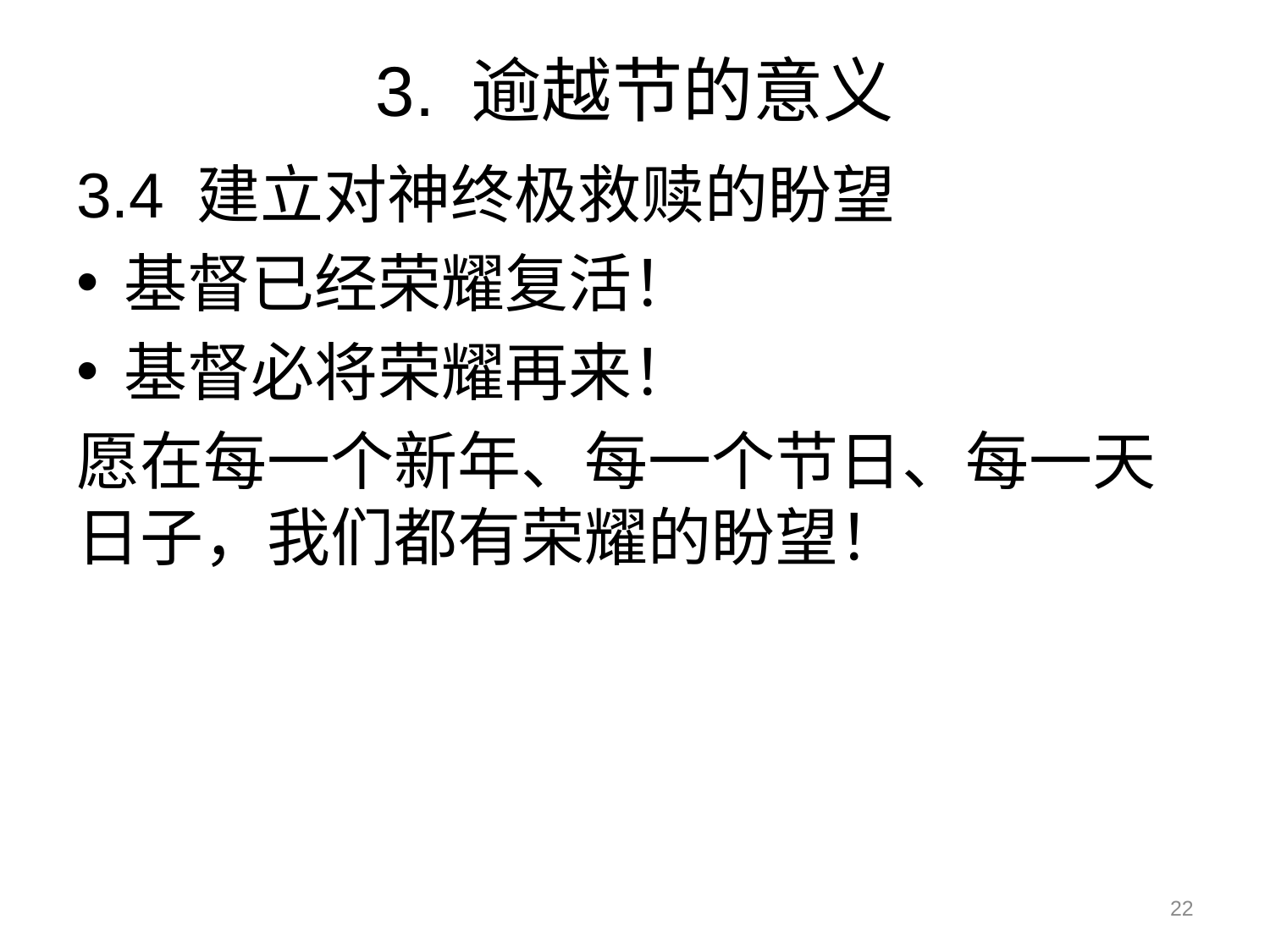

# 3. 逾越节的意义
3.4 建立对神终极救赎的盼望
基督已经荣耀复活！
基督必将荣耀再来！
愿在每一个新年、每一个节日、每一天日子，我们都有荣耀的盼望！

22